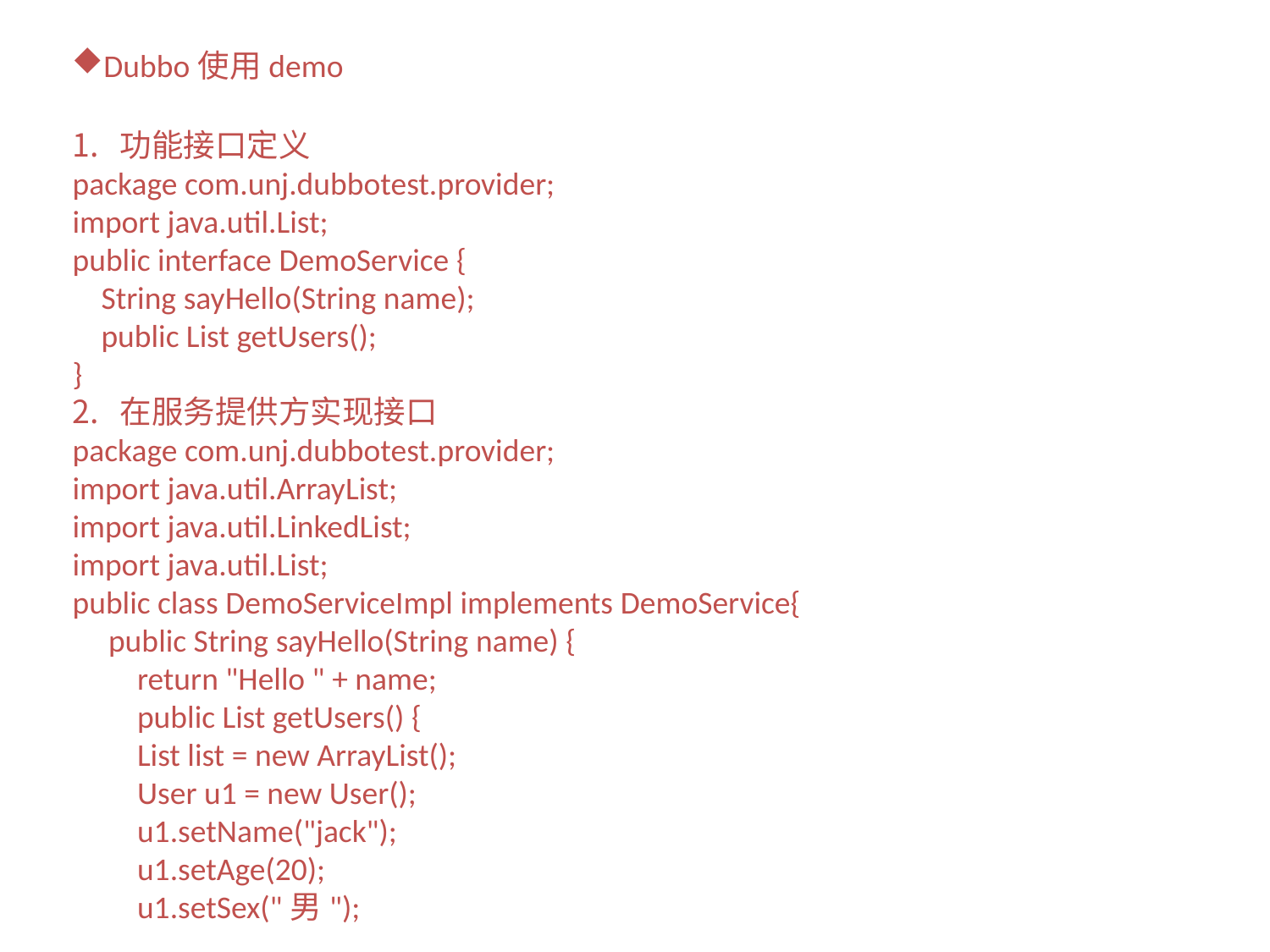

Dubbo使用demo
功能接口定义
package com.unj.dubbotest.provider;
import java.util.List;
public interface DemoService {
    String sayHello(String name);
    public List getUsers();
}
在服务提供方实现接口
package com.unj.dubbotest.provider;
import java.util.ArrayList;
import java.util.LinkedList;
import java.util.List;
public class DemoServiceImpl implements DemoService{
     public String sayHello(String name) {
         return "Hello " + name;
         public List getUsers() {
         List list = new ArrayList();
         User u1 = new User();
         u1.setName("jack");
         u1.setAge(20);
         u1.setSex("男");